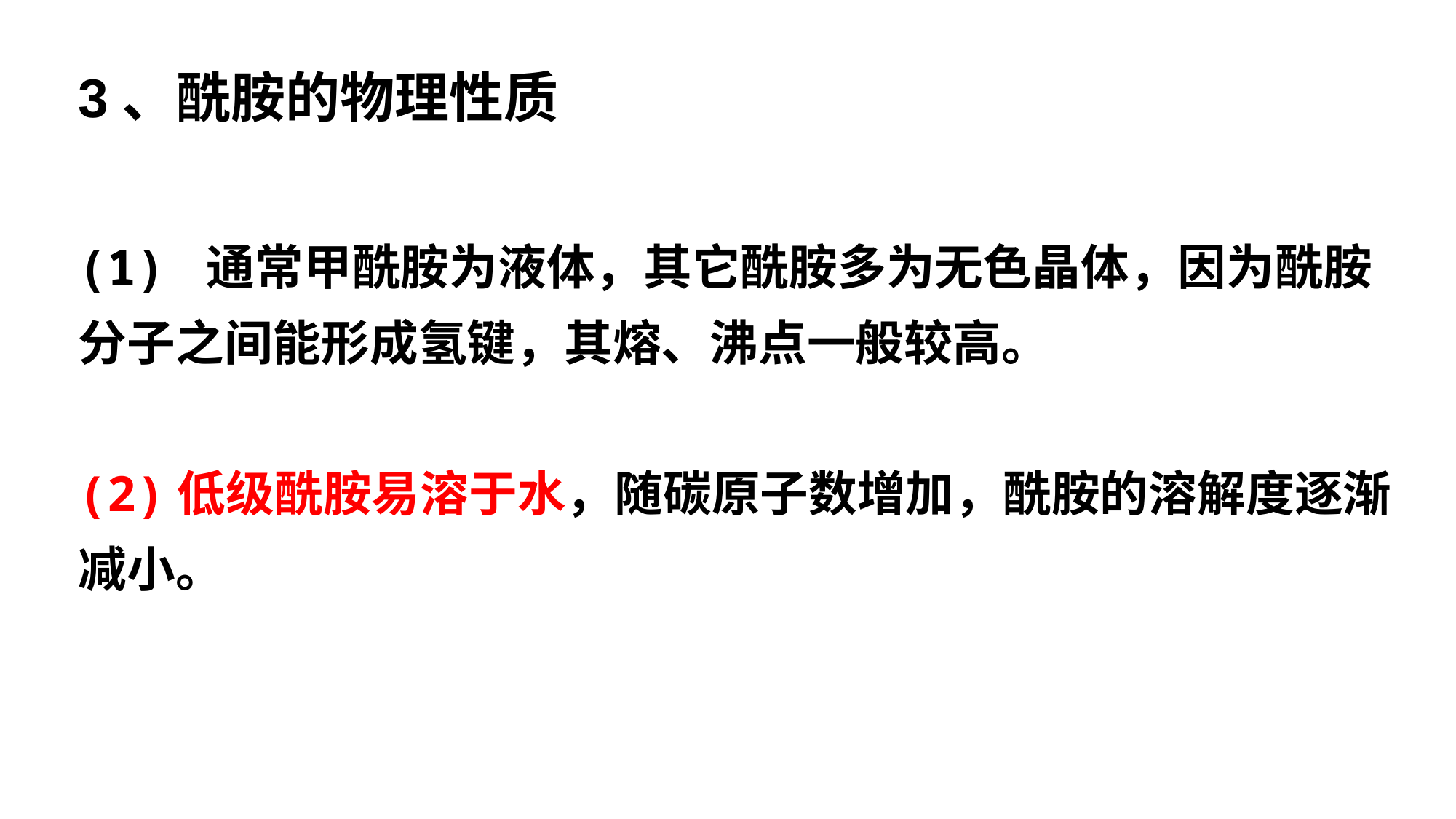

3、酰胺的物理性质
(1) 通常甲酰胺为液体，其它酰胺多为无色晶体，因为酰胺分子之间能形成氢键，其熔、沸点一般较高。

(2)低级酰胺易溶于水，随碳原子数增加，酰胺的溶解度逐渐减小。